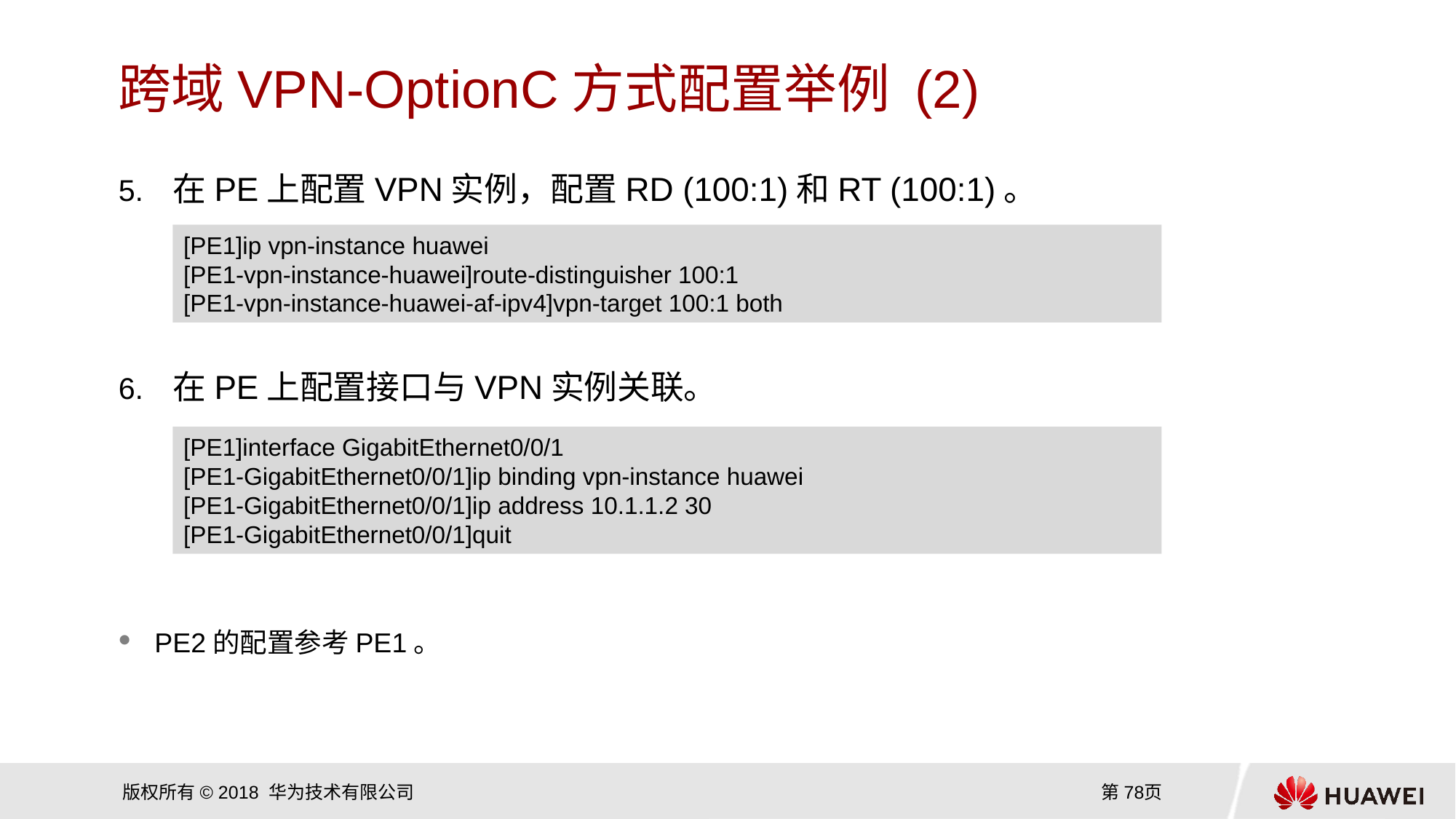

# 跨域VPN-OptionC方式配置举例 (2)
在PE上配置VPN实例，配置RD (100:1)和RT (100:1)。

在PE上配置接口与VPN实例关联。

PE2的配置参考PE1。

[PE1]ip vpn-instance huawei
[PE1-vpn-instance-huawei]route-distinguisher 100:1
[PE1-vpn-instance-huawei-af-ipv4]vpn-target 100:1 both
[PE1]interface GigabitEthernet0/0/1
[PE1-GigabitEthernet0/0/1]ip binding vpn-instance huawei
[PE1-GigabitEthernet0/0/1]ip address 10.1.1.2 30
[PE1-GigabitEthernet0/0/1]quit